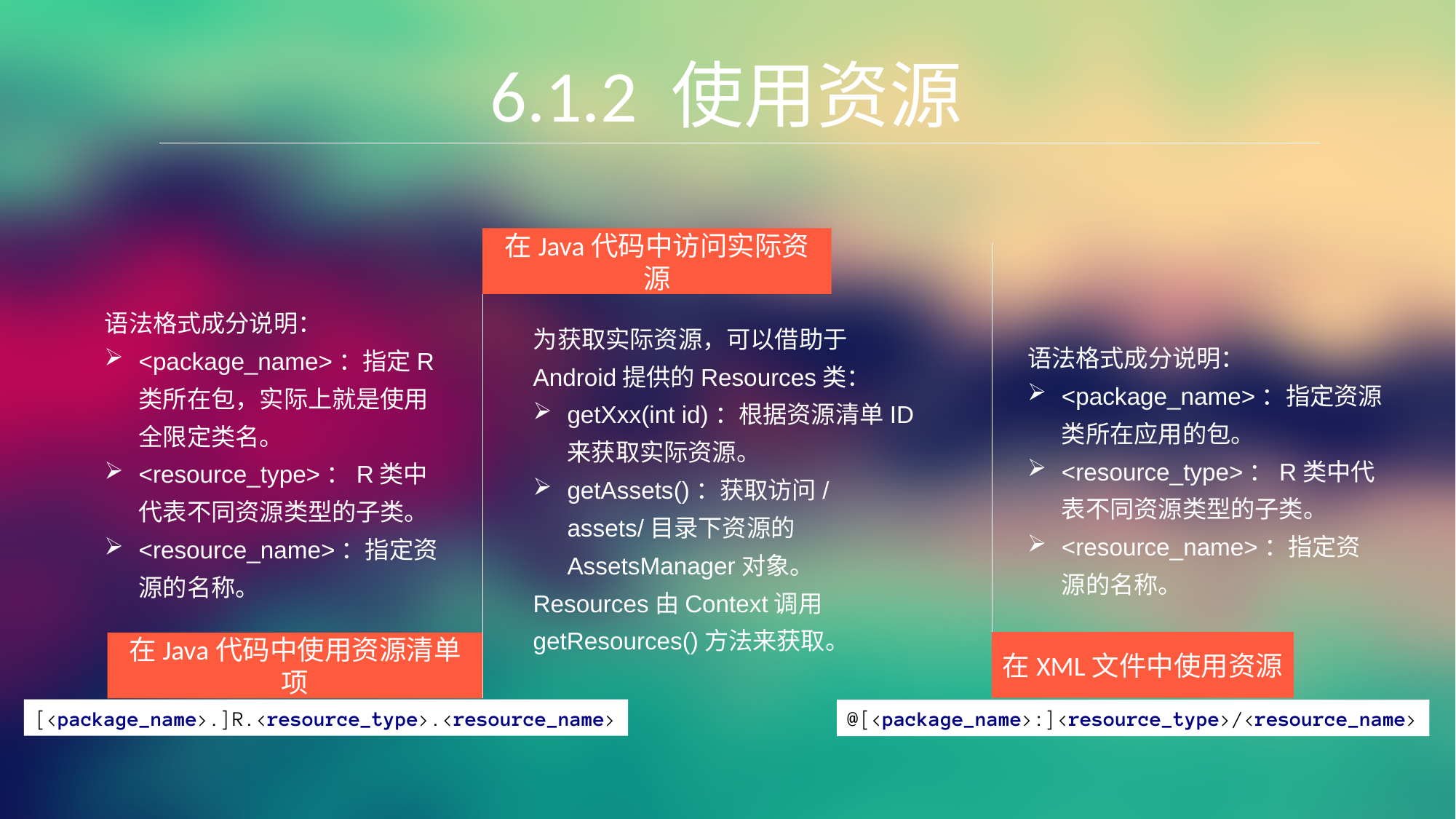

6.1.2 使用资源
在Java代码中访问实际资源
语法格式成分说明：
<package_name>：指定R类所在包，实际上就是使用全限定类名。
<resource_type>：R类中代表不同资源类型的子类。
<resource_name>：指定资源的名称。
为获取实际资源，可以借助于Android提供的Resources类：
getXxx(int id)：根据资源清单ID来获取实际资源。
getAssets()：获取访问/assets/目录下资源的AssetsManager对象。
Resources由Context调用getResources()方法来获取。
语法格式成分说明：
<package_name>：指定资源类所在应用的包。
<resource_type>：R类中代表不同资源类型的子类。
<resource_name>：指定资源的名称。

在XML文件中使用资源
在Java代码中使用资源清单项
[<package_name>.]R.<resource_type>.<resource_name>
@[<package_name>:]<resource_type>/<resource_name>